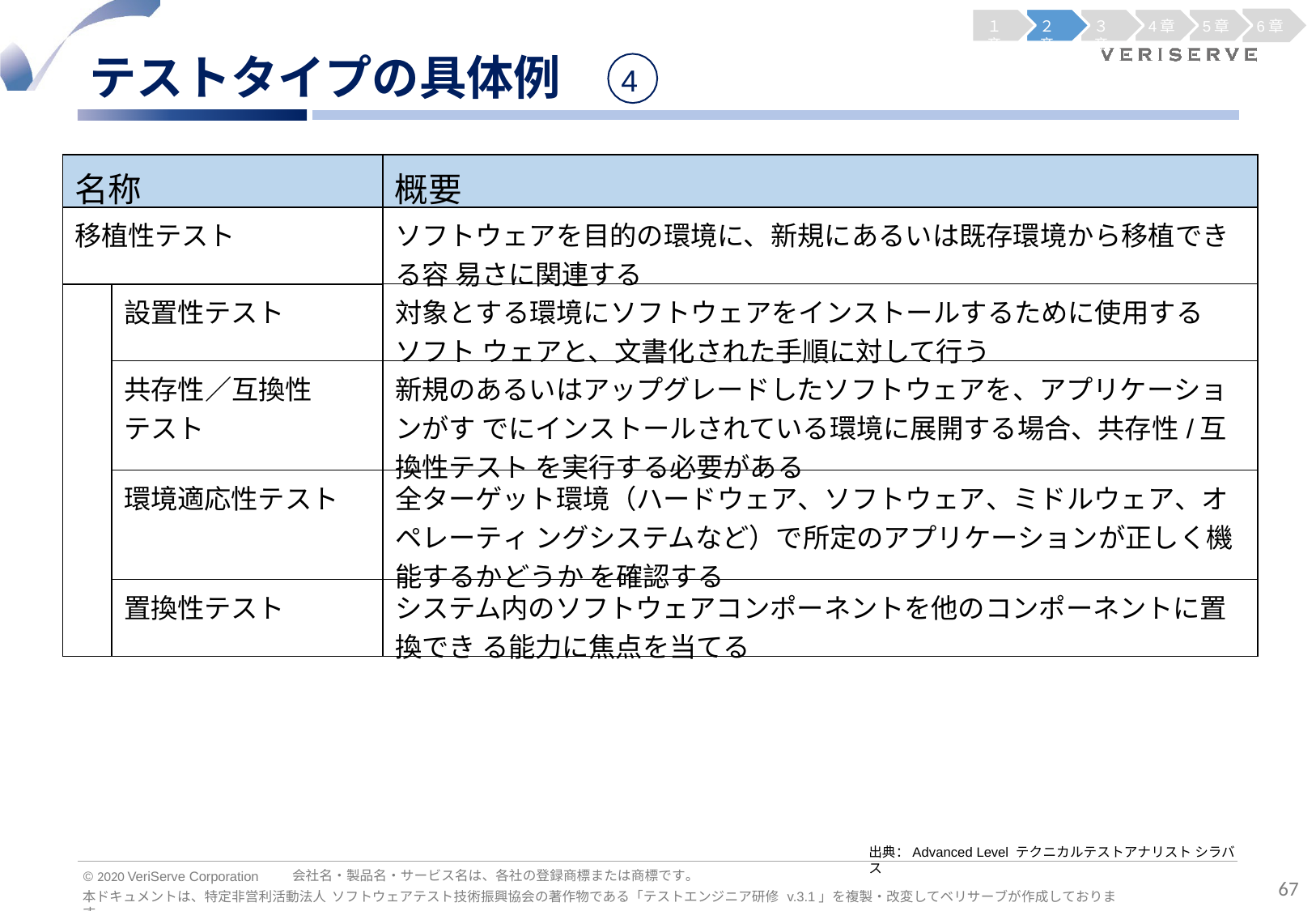

１章
２章
３章
4章
5章
6章
テストタイプの具体例

4
| 名称 |  | 概要 |
| --- | --- | --- |
| 移植性テスト |  | ソフトウェアを目的の環境に、新規にあるいは既存環境から移植できる容 易さに関連する |
|  | 設置性テスト | 対象とする環境にソフトウェアをインストールするために使用するソフト ウェアと、文書化された手順に対して行う |
|  | 共存性／互換性 テスト | 新規のあるいはアップグレードしたソフトウェアを、アプリケーションがす でにインストールされている環境に展開する場合、共存性/互換性テスト を実行する必要がある |
|  | 環境適応性テスト | 全ターゲット環境（ハードウェア、ソフトウェア、ミドルウェア、オペレーティ ングシステムなど）で所定のアプリケーションが正しく機能するかどうか を確認する |
|  | 置換性テスト | システム内のソフトウェアコンポーネントを他のコンポーネントに置換でき る能力に焦点を当てる |
出典：Advanced Level テクニカルテストアナリスト シラバス
会社名・製品名・サービス名は、各社の登録商標または商標です。
© 2020 VeriServe Corporation
67
本ドキュメントは、特定非営利活動法人 ソフトウェアテスト技術振興協会の著作物である「テストエンジニア研修 v.3.1」を複製・改変してベリサーブが作成しております。